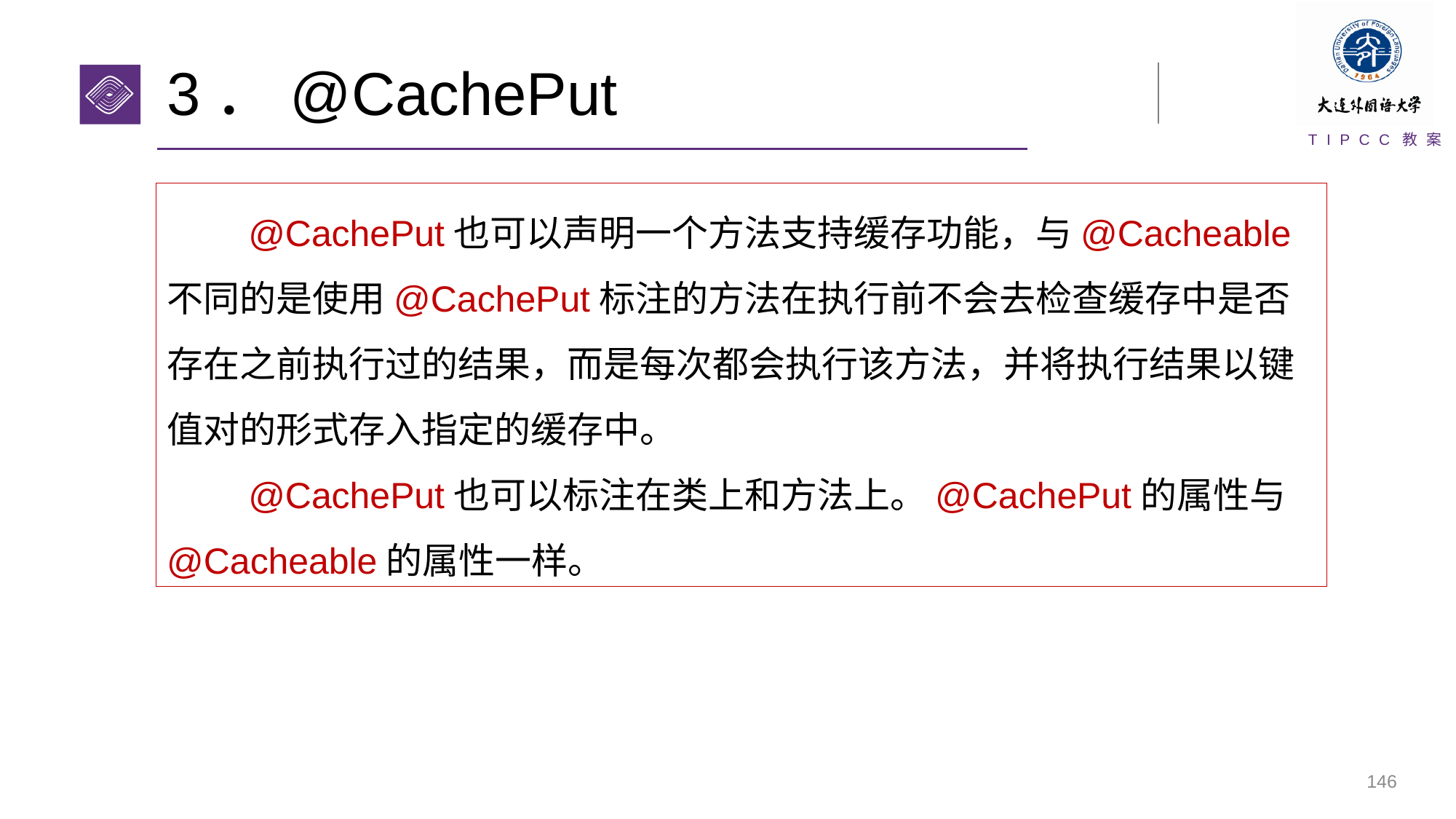

# 3．@CachePut
        @CachePut也可以声明一个方法支持缓存功能，与@Cacheable不同的是使用@CachePut标注的方法在执行前不会去检查缓存中是否存在之前执行过的结果，而是每次都会执行该方法，并将执行结果以键值对的形式存入指定的缓存中。
        @CachePut也可以标注在类上和方法上。@CachePut的属性与@Cacheable的属性一样。
146